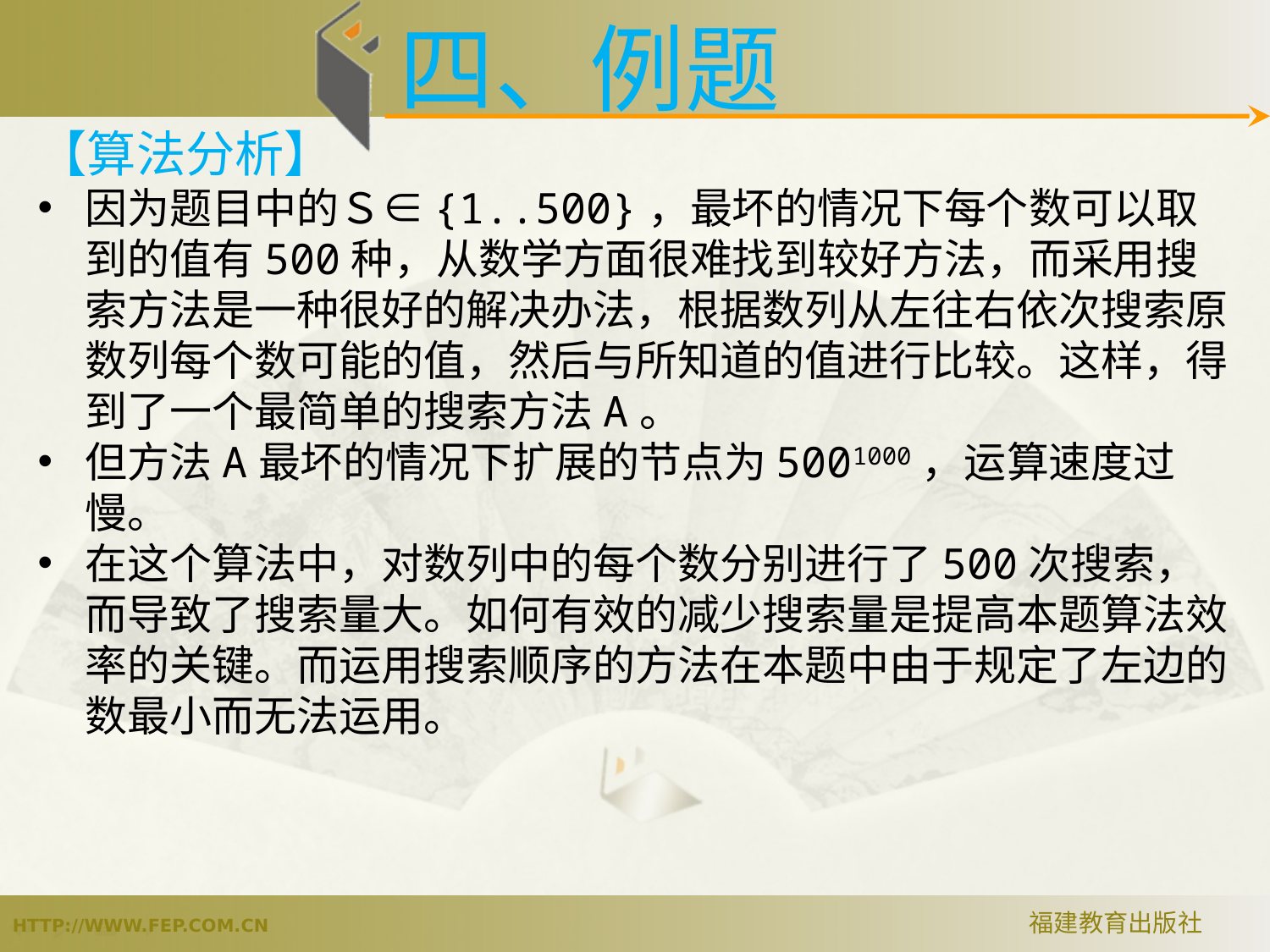

四、例题
【算法分析】
因为题目中的Ｓ∈{1..500}，最坏的情况下每个数可以取到的值有500种，从数学方面很难找到较好方法，而采用搜索方法是一种很好的解决办法，根据数列从左往右依次搜索原数列每个数可能的值，然后与所知道的值进行比较。这样，得到了一个最简单的搜索方法A。
但方法A最坏的情况下扩展的节点为5001000，运算速度过慢。
在这个算法中，对数列中的每个数分别进行了500次搜索，而导致了搜索量大。如何有效的减少搜索量是提高本题算法效率的关键。而运用搜索顺序的方法在本题中由于规定了左边的数最小而无法运用。